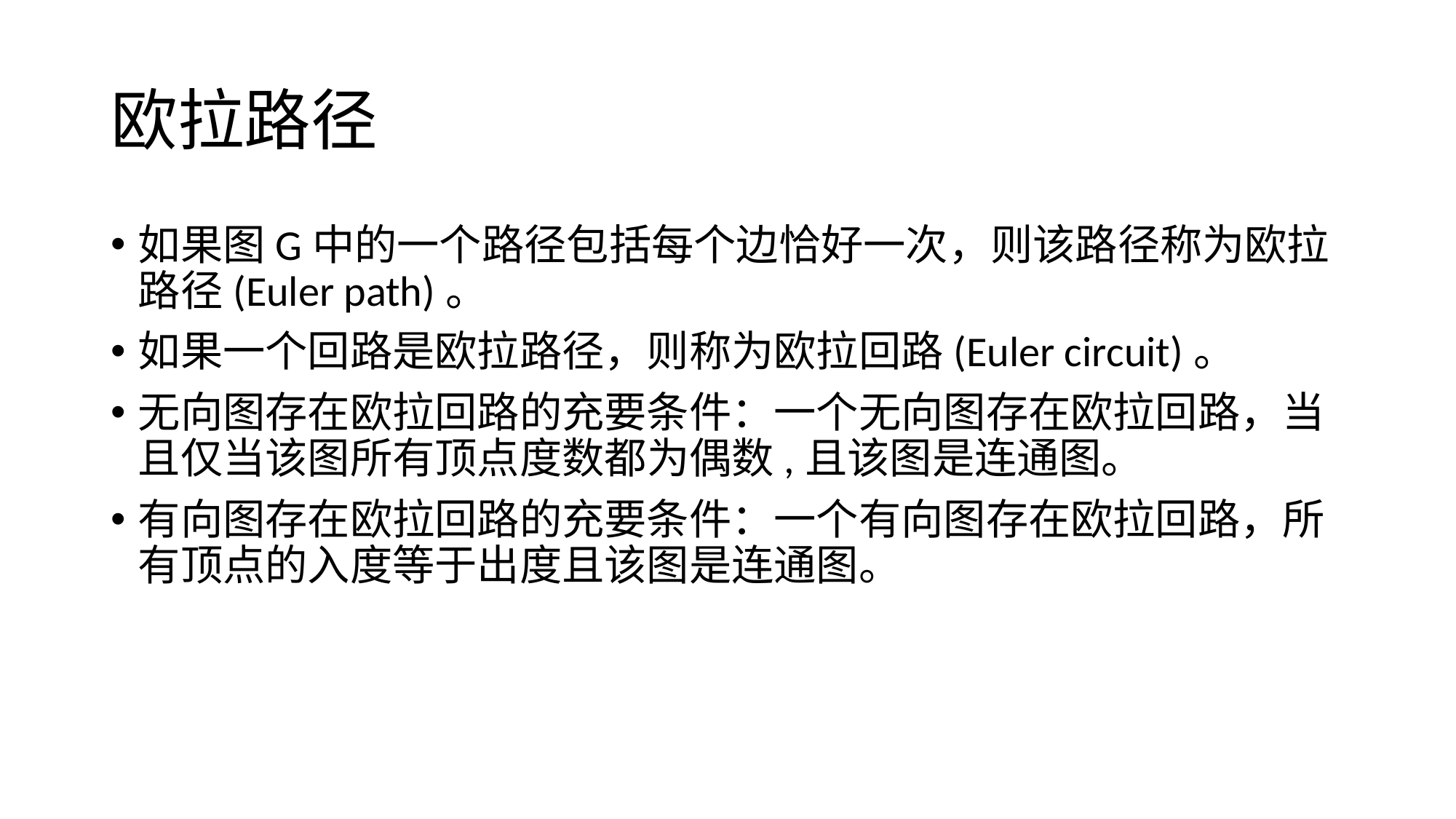

# 欧拉路径
如果图G中的一个路径包括每个边恰好一次，则该路径称为欧拉路径(Euler path)。
如果一个回路是欧拉路径，则称为欧拉回路(Euler circuit)。
无向图存在欧拉回路的充要条件：一个无向图存在欧拉回路，当且仅当该图所有顶点度数都为偶数,且该图是连通图。
有向图存在欧拉回路的充要条件：一个有向图存在欧拉回路，所有顶点的入度等于出度且该图是连通图。